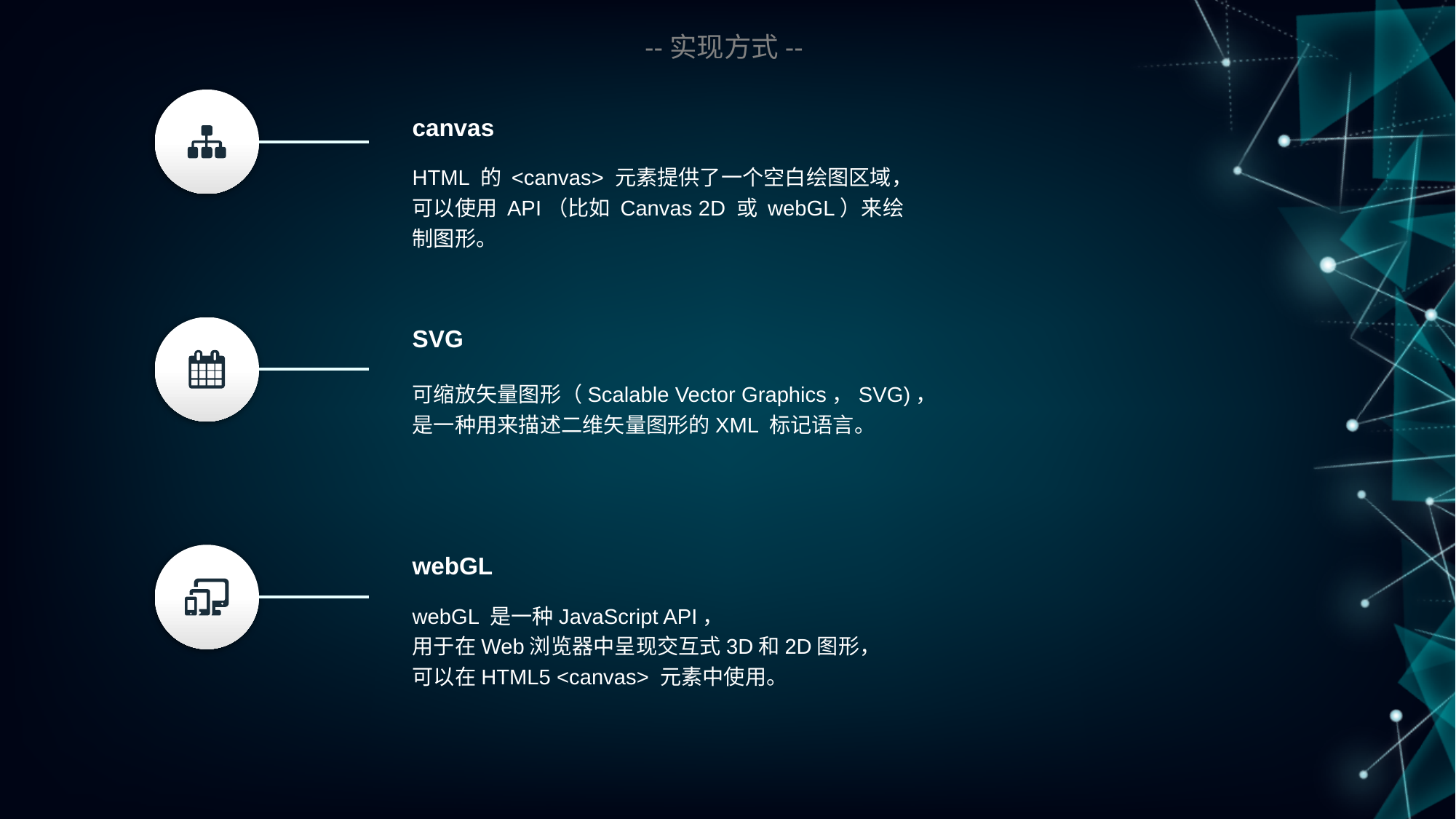

--实现方式--

canvas
HTML 的 <canvas> 元素提供了一个空白绘图区域，可以使用 API（比如 Canvas 2D 或 webGL）来绘制图形。

SVG
可缩放矢量图形（Scalable Vector Graphics，SVG)，
是一种用来描述二维矢量图形的XML 标记语言。

webGL
webGL 是一种JavaScript API，
用于在Web浏览器中呈现交互式3D和2D图形，
可以在HTML5 <canvas> 元素中使用。